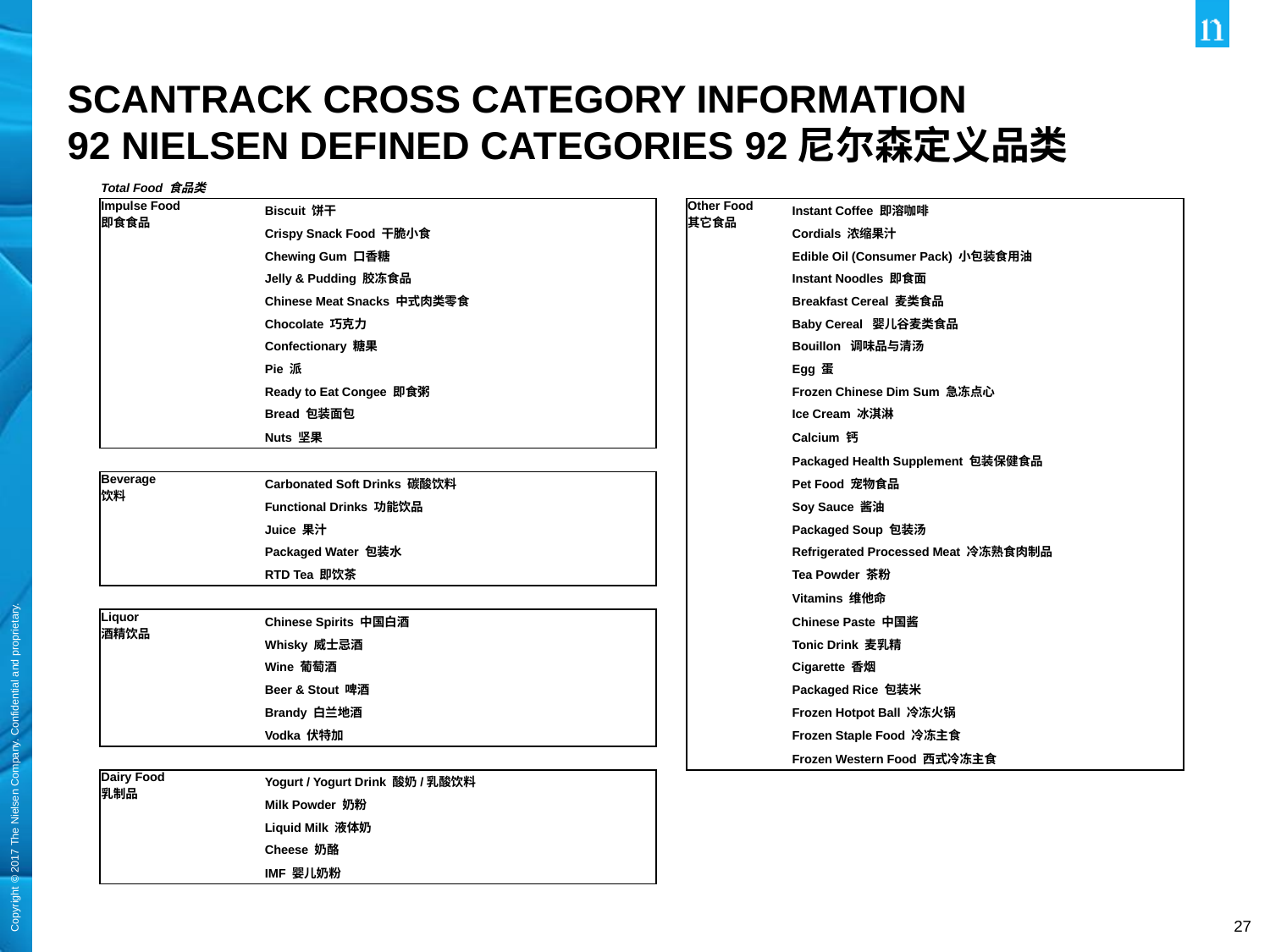

ScanTrack Cross Category Information
92 Nielsen defined Categories 92尼尔森定义品类
| Total Food 食品类 |  |  |  |  |
| --- | --- | --- | --- | --- |
| Impulse Food 即食食品 | Biscuit 饼干 |  | Other Food 其它食品 | Instant Coffee 即溶咖啡 |
|  | Crispy Snack Food 干脆小食 |  |  | Cordials 浓缩果汁 |
|  | Chewing Gum 口香糖 |  |  | Edible Oil (Consumer Pack) 小包装食用油 |
|  | Jelly & Pudding 胶冻食品 |  |  | Instant Noodles 即食面 |
|  | Chinese Meat Snacks 中式肉类零食 |  |  | Breakfast Cereal 麦类食品 |
|  | Chocolate 巧克力 |  |  | Baby Cereal 婴儿谷麦类食品 |
|  | Confectionary 糖果 |  |  | Bouillon 调味品与清汤 |
|  | Pie 派 |  |  | Egg 蛋 |
|  | Ready to Eat Congee 即食粥 |  |  | Frozen Chinese Dim Sum 急冻点心 |
|  | Bread 包装面包 |  |  | Ice Cream 冰淇淋 |
|  | Nuts 坚果 |  |  | Calcium 钙 |
|  |  |  |  | Packaged Health Supplement 包装保健食品 |
| Beverage 饮料 | Carbonated Soft Drinks 碳酸饮料 |  |  | Pet Food 宠物食品 |
|  | Functional Drinks 功能饮品 |  |  | Soy Sauce 酱油 |
|  | Juice 果汁 |  |  | Packaged Soup 包装汤 |
|  | Packaged Water 包装水 |  |  | Refrigerated Processed Meat 冷冻熟食肉制品 |
|  | RTD Tea 即饮茶 |  |  | Tea Powder 茶粉 |
|  |  |  |  | Vitamins 维他命 |
| Liquor 酒精饮品 | Chinese Spirits 中国白酒 |  |  | Chinese Paste 中国酱 |
|  | Whisky 威士忌酒 |  |  | Tonic Drink 麦乳精 |
|  | Wine 葡萄酒 |  |  | Cigarette 香烟 |
|  | Beer & Stout 啤酒 |  |  | Packaged Rice 包装米 |
|  | Brandy 白兰地酒 |  |  | Frozen Hotpot Ball 冷冻火锅 |
|  | Vodka 伏特加 |  |  | Frozen Staple Food 冷冻主食 |
|  |  |  |  | Frozen Western Food 西式冷冻主食 |
| Dairy Food 乳制品 | Yogurt / Yogurt Drink 酸奶/乳酸饮料 |  |  |  |
|  | Milk Powder 奶粉 |  |  |  |
|  | Liquid Milk 液体奶 |  |  |  |
|  | Cheese 奶酪 |  |  |  |
|  | IMF 婴儿奶粉 |  |  |  |